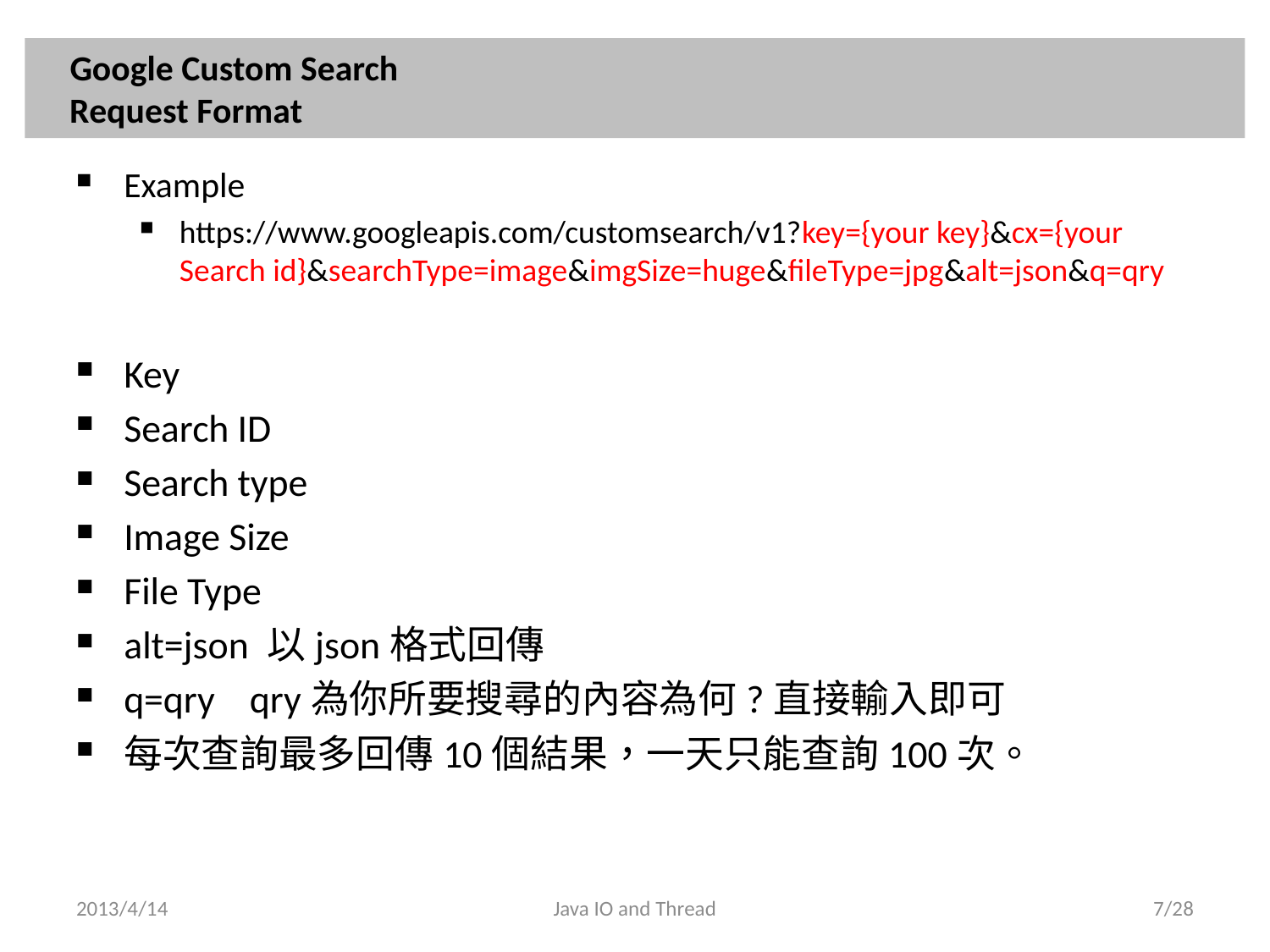

# Google Custom Search Request Format
Example
https://www.googleapis.com/customsearch/v1?key={your key}&cx={your Search id}&searchType=image&imgSize=huge&fileType=jpg&alt=json&q=qry

Key
Search ID
Search type
Image Size
File Type
alt=json 以json格式回傳
q=qry    qry為你所要搜尋的內容為何?直接輸入即可
每次查詢最多回傳10個結果，一天只能查詢100次。
2013/4/14
Java IO and Thread
7/28